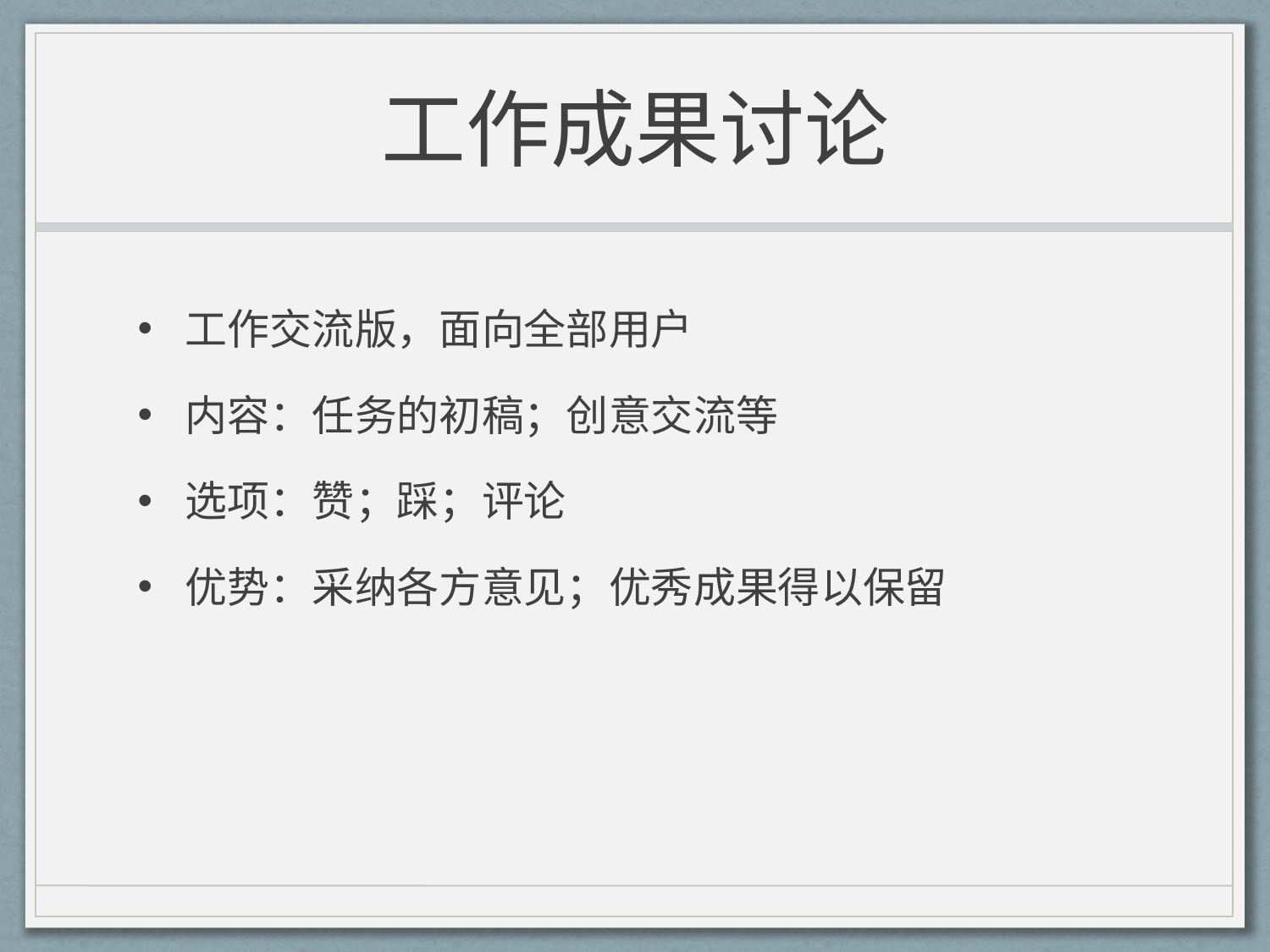

# 工作成果讨论
工作交流版，面向全部用户
内容：任务的初稿；创意交流等
选项：赞；踩；评论
优势：采纳各方意见；优秀成果得以保留